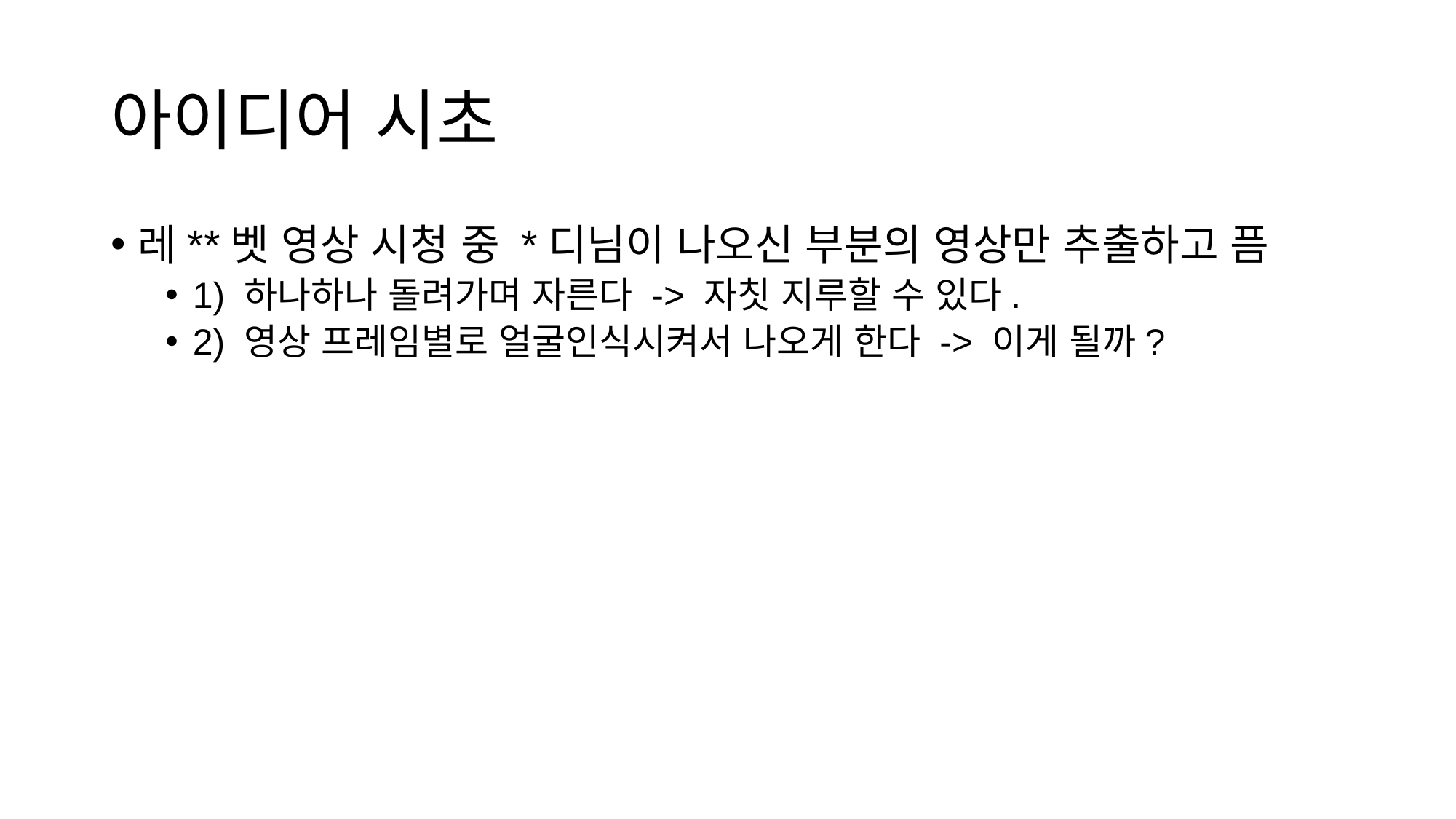

# 아이디어 시초
레**벳 영상 시청 중 *디님이 나오신 부분의 영상만 추출하고 픔
1) 하나하나 돌려가며 자른다 -> 자칫 지루할 수 있다.
2) 영상 프레임별로 얼굴인식시켜서 나오게 한다 -> 이게 될까?